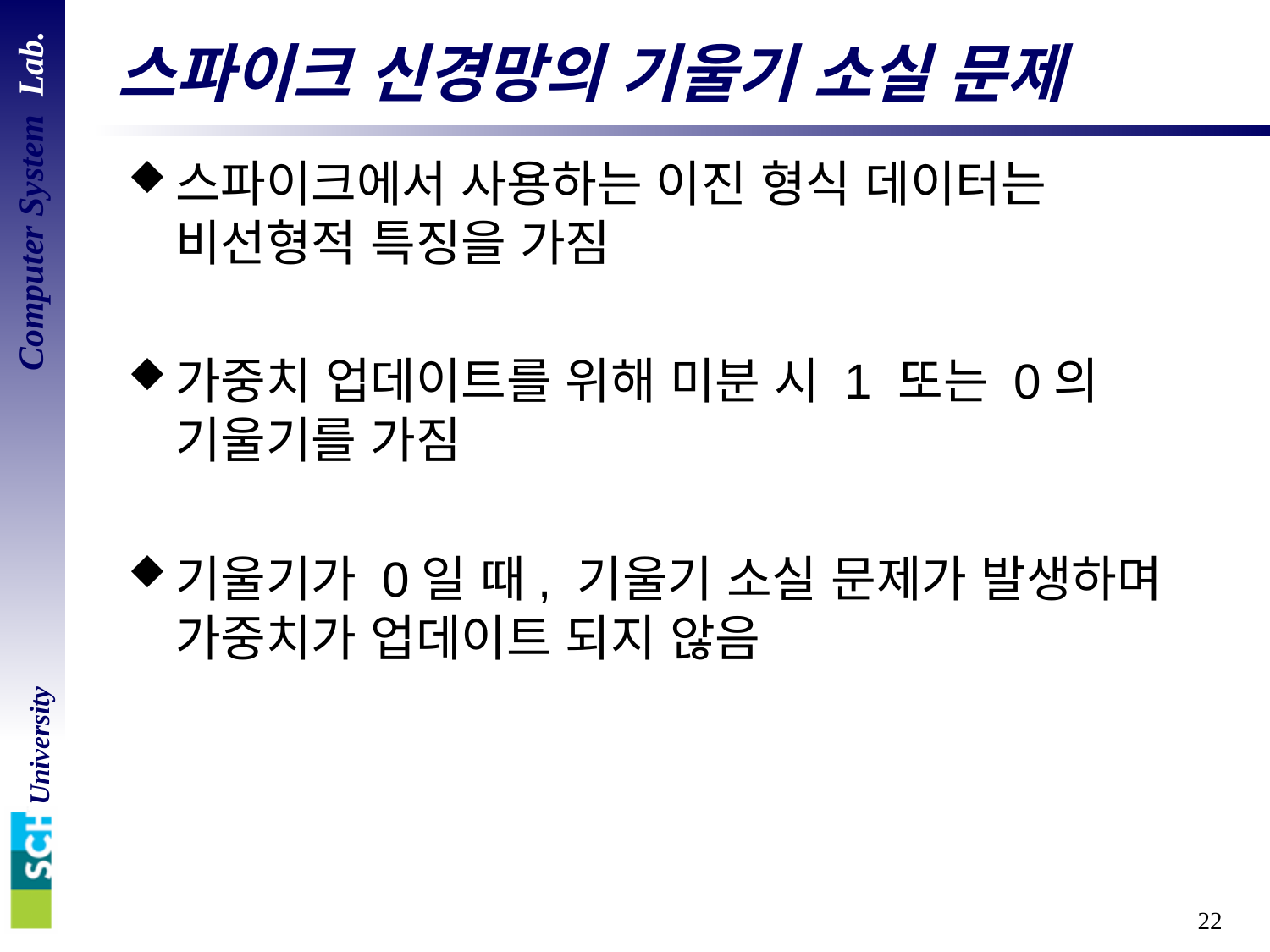

# 스파이크 신경망의 기울기 소실 문제
스파이크에서 사용하는 이진 형식 데이터는 비선형적 특징을 가짐

가중치 업데이트를 위해 미분 시 1 또는 0의
기울기를 가짐

기울기가 0일 때, 기울기 소실 문제가 발생하며 가중치가 업데이트 되지 않음